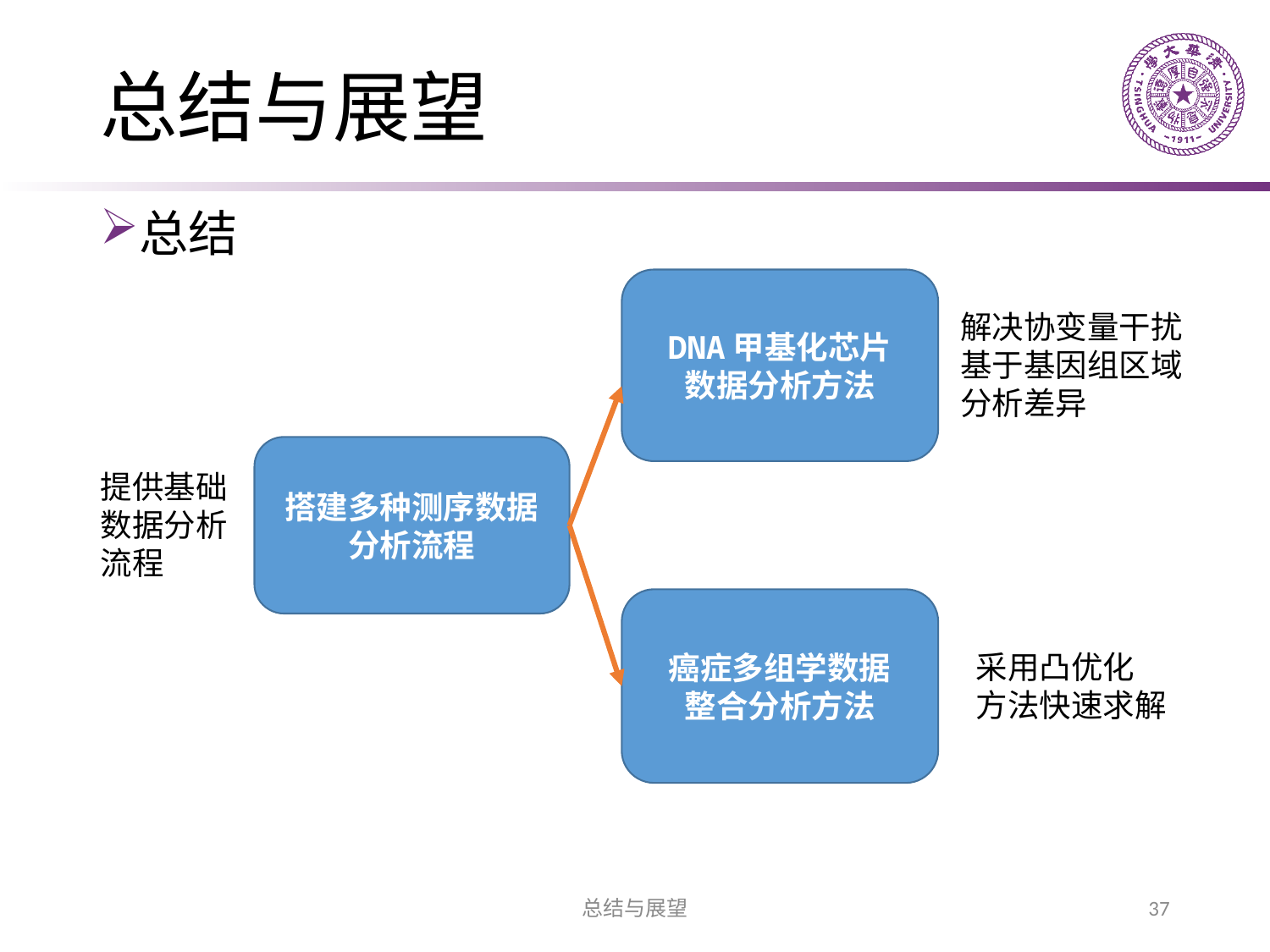

# 总结与展望
总结
DNA甲基化芯片
数据分析方法
解决协变量干扰
基于基因组区域
分析差异
搭建多种测序数据
分析流程
提供基础
数据分析
流程
癌症多组学数据
整合分析方法
采用凸优化
方法快速求解
总结与展望
37